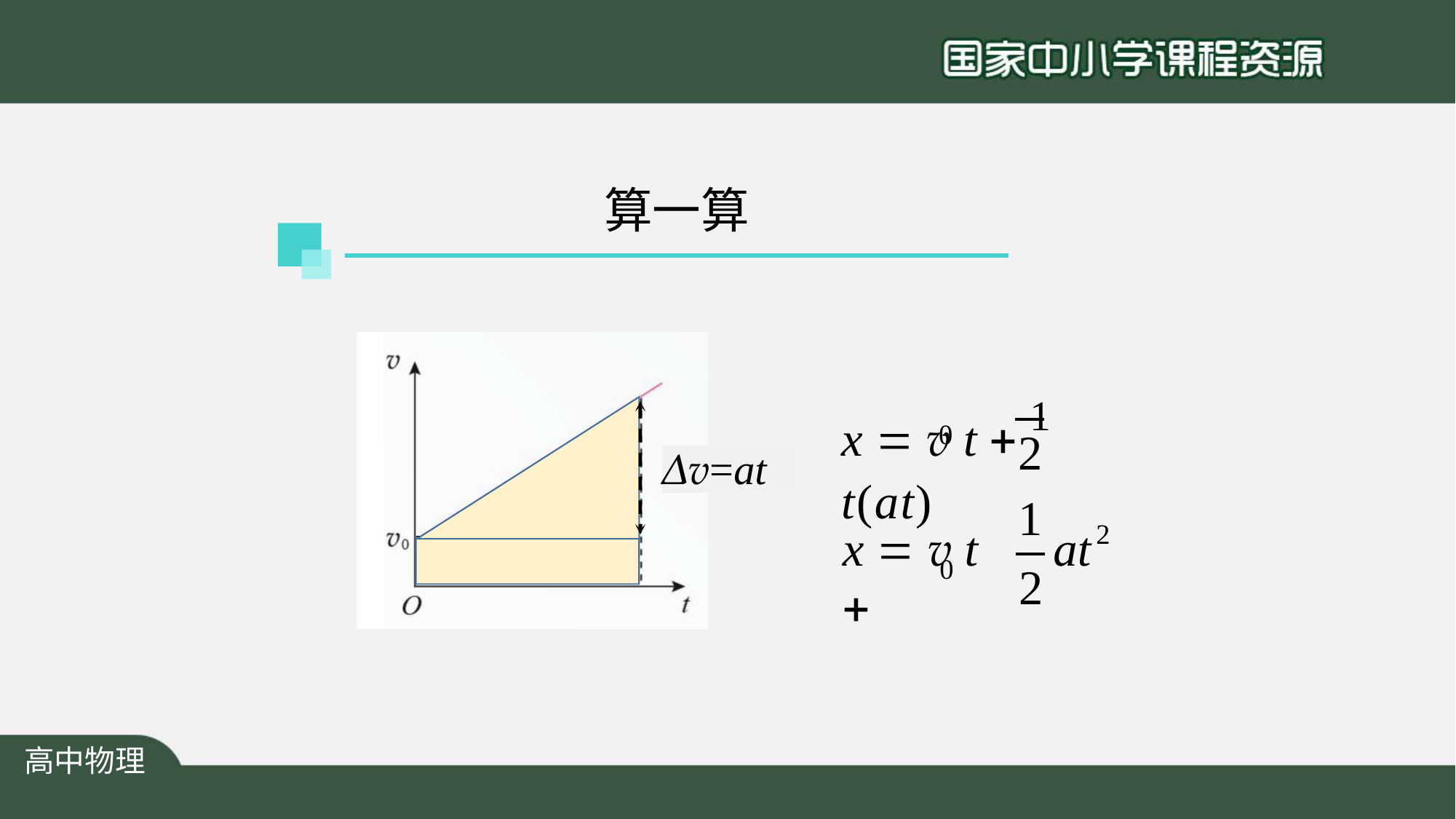

算一算

# x = v t + 1 t(at)

2
1
2
0

Δv=at
2
x = v t +
at

0

高中物理